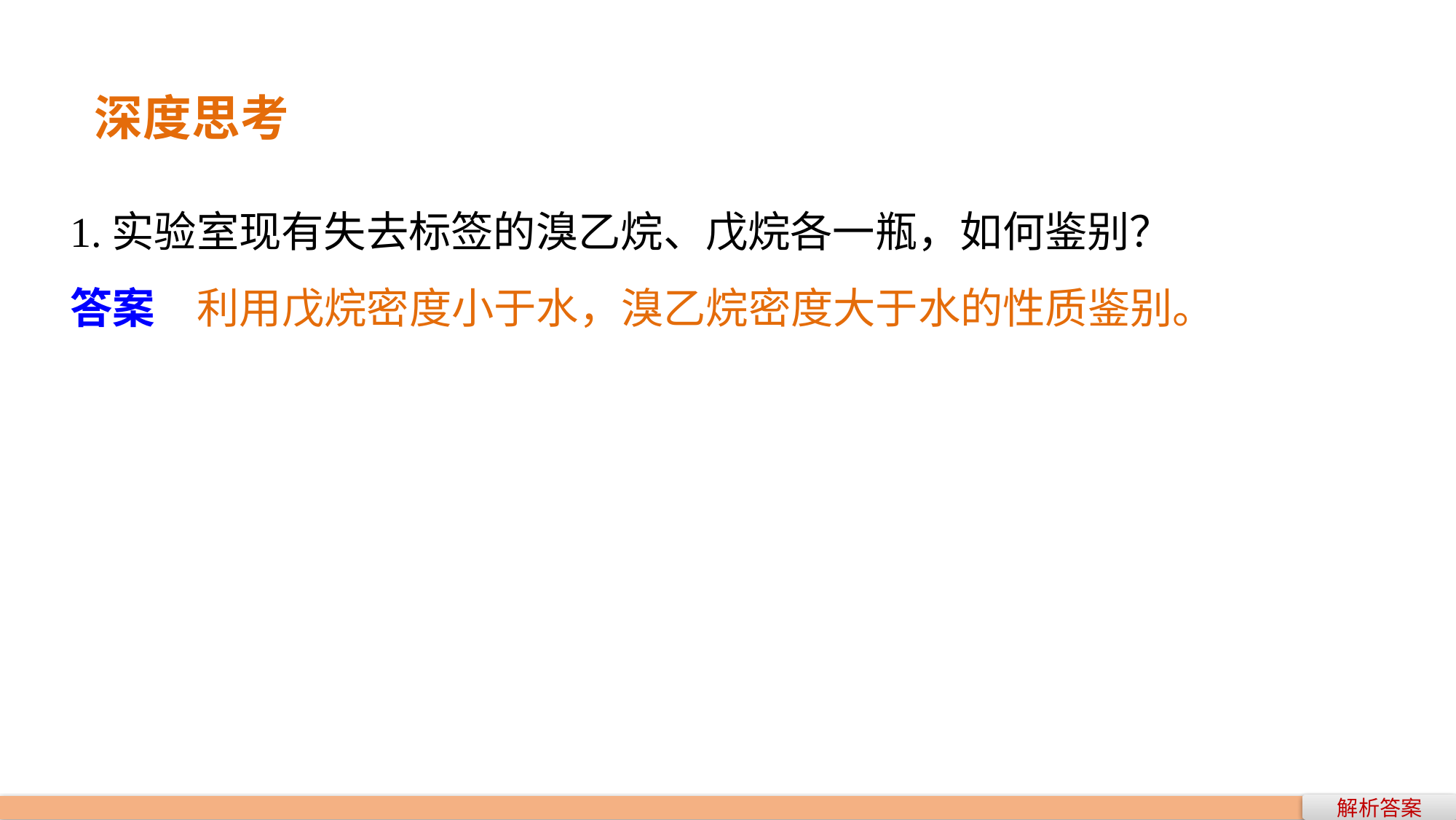

深度思考
1.实验室现有失去标签的溴乙烷、戊烷各一瓶，如何鉴别？
答案　利用戊烷密度小于水，溴乙烷密度大于水的性质鉴别。
解析答案